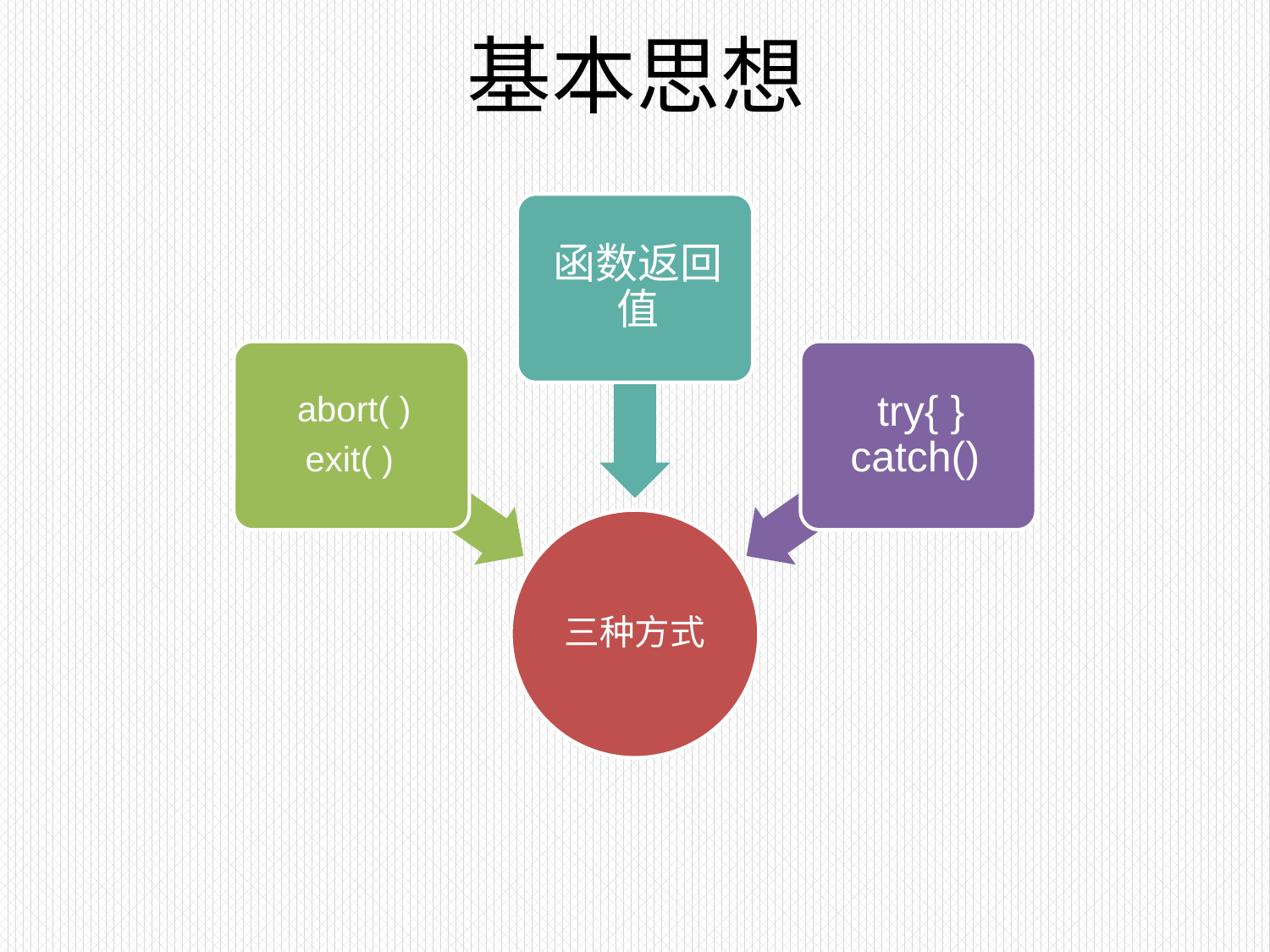

# 基本思想
三种方式
abort( )
exit( )
函数返回值
try{ } catch()